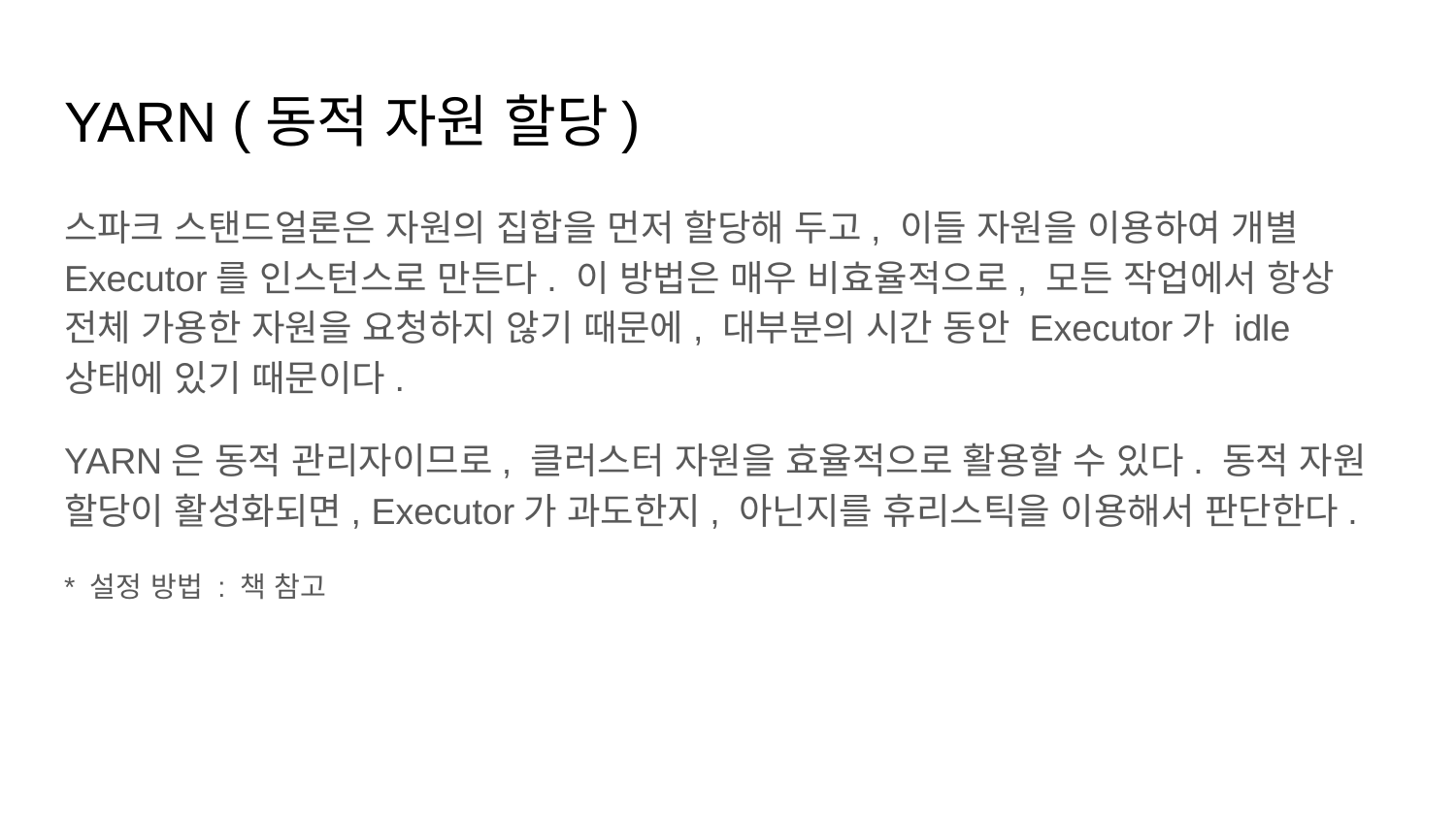

# YARN (동적 자원 할당)
스파크 스탠드얼론은 자원의 집합을 먼저 할당해 두고, 이들 자원을 이용하여 개별 Executor를 인스턴스로 만든다. 이 방법은 매우 비효율적으로, 모든 작업에서 항상 전체 가용한 자원을 요청하지 않기 때문에, 대부분의 시간 동안 Executor가 idle 상태에 있기 때문이다.
YARN은 동적 관리자이므로, 클러스터 자원을 효율적으로 활용할 수 있다. 동적 자원 할당이 활성화되면, Executor가 과도한지, 아닌지를 휴리스틱을 이용해서 판단한다.
* 설정 방법 : 책 참고